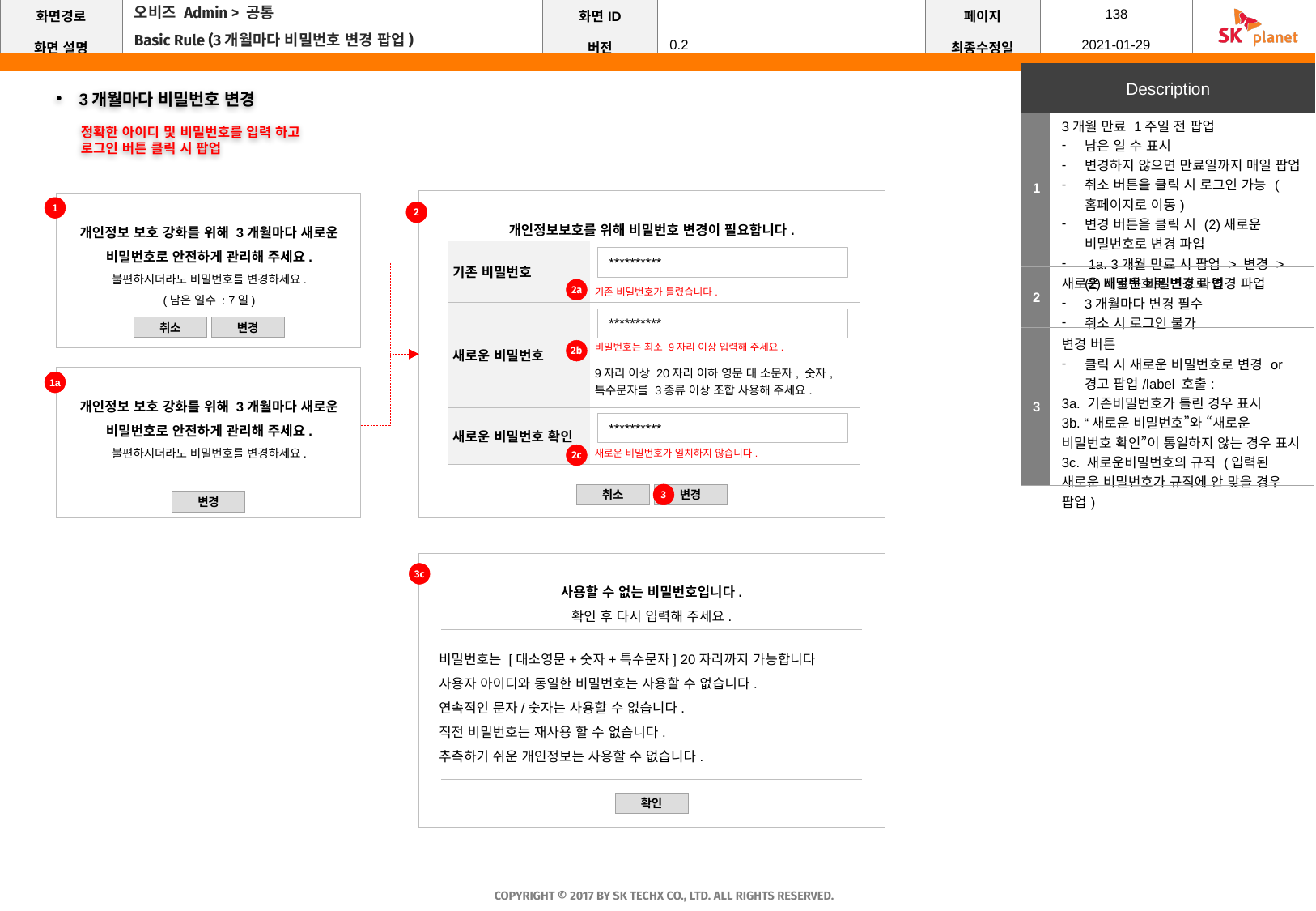

오비즈 Admin > 공통
Basic Rule (3개월마다 비밀번호 변경 팝업)
Description
3개월마다 비밀번호 변경
| 1 | 3개월 만료 1주일 전 팝업 남은 일 수 표시 변경하지 않으면 만료일까지 매일 팝업 취소 버튼을 클릭 시 로그인 가능 (홈페이지로 이동) 변경 버튼을 클릭 시 (2)새로운 비밀번호로 변경 파업 1a. 3개월 만료 시 팝업 > 변경 > (2)새로운 비밀번호로 변경 파업 |
| --- | --- |
| 2 | 새로운 비밀번호로 변경 파업 3개월마다 변경 필수 취소 시 로그인 불가 |
| 3 | 변경 버튼 클릭 시 새로운 비밀번호로 변경 or 경고 팝업/label 호출: 3a. 기존비밀번호가 틀린 경우 표시 3b. “새로운 비밀번호”와 “새로운 비밀번호 확인”이 통일하지 않는 경우 표시 3c. 새로운비밀번호의 규직 (입력된 새로운 비밀번호가 규직에 안 맞을 경우 팝업) |
정확한 아이디 및 비밀번호를 입력 하고
로그인 버튼 클릭 시 팝업

개인정보 보호 강화를 위해 3개월마다 새로운 비밀번호로 안전하게 관리해 주세요.
불편하시더라도 비밀번호를 변경하세요.
(남은 일수 : 7일)
취소
변경
1
2

개인정보보호를 위해 비밀번호 변경이 필요합니다.
| 기존 비밀번호 | 기존 비밀번호가 틀렸습니다. |
| --- | --- |
| 새로운 비밀번호 | 비밀번호는 최소 9자리 이상 입력해 주세요. 9자리 이상 20자리 이하 영문 대 소문자, 숫자, 특수문자를 3종류 이상 조합 사용해 주세요. |
| 새로운 비밀번호 확인 | 새로운 비밀번호가 일치하지 않습니다. |
**********
2a

**********
2b

개인정보 보호 강화를 위해 3개월마다 새로운 비밀번호로 안전하게 관리해 주세요.
불편하시더라도 비밀번호를 변경하세요.
변경
1a
**********
2c

3

취소
변경

사용할 수 없는 비밀번호입니다.
확인 후 다시 입력해 주세요.
확인
비밀번호는 [대소영문+숫자+특수문자] 20자리까지 가능합니다
사용자 아이디와 동일한 비밀번호는 사용할 수 없습니다.
연속적인 문자/숫자는 사용할 수 없습니다.
직전 비밀번호는 재사용 할 수 없습니다.
추측하기 쉬운 개인정보는 사용할 수 없습니다.
3c